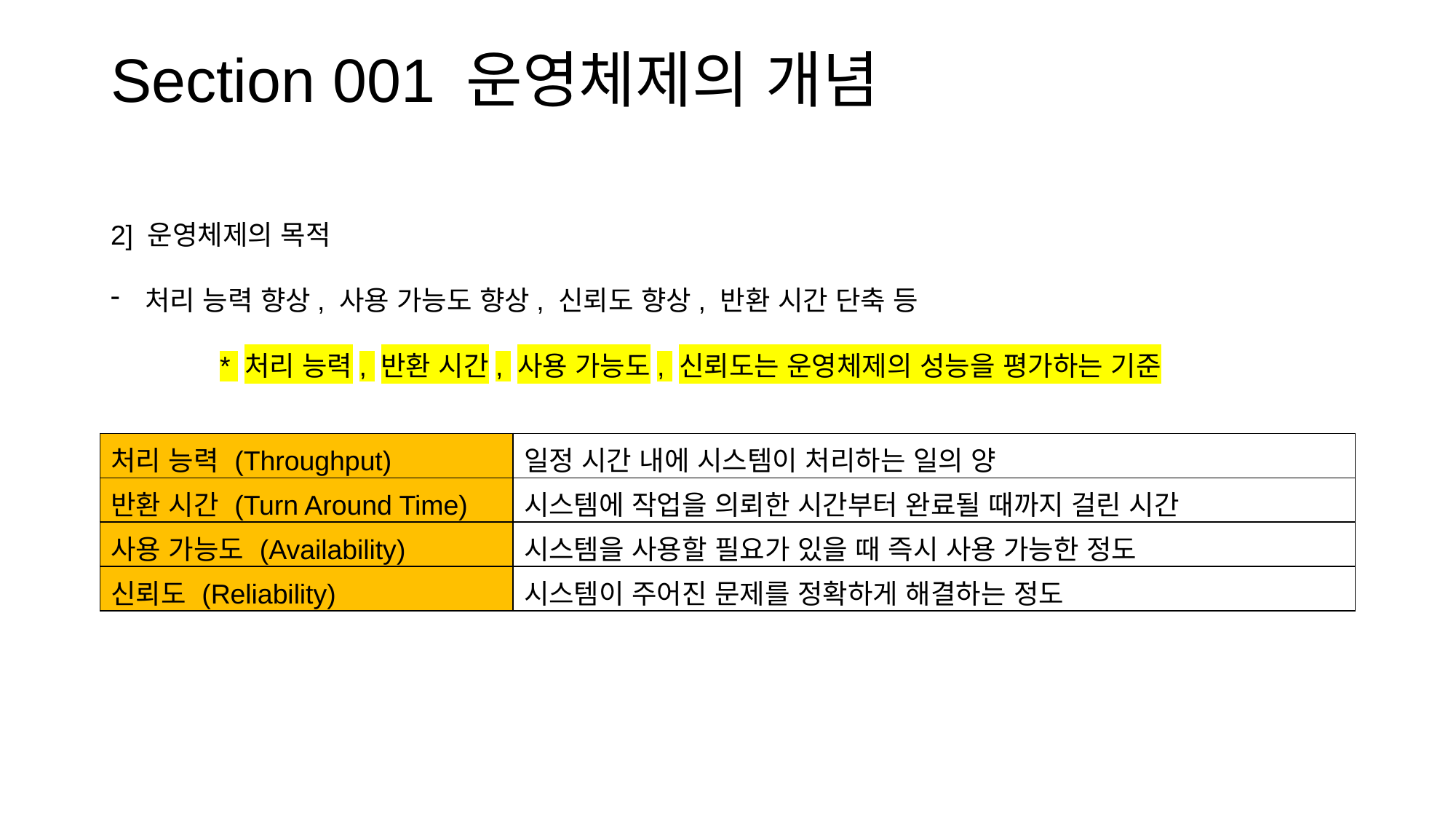

Section 001 운영체제의 개념
2] 운영체제의 목적

처리 능력 향상, 사용 가능도 향상, 신뢰도 향상, 반환 시간 단축 등

	* 처리 능력, 반환 시간, 사용 가능도, 신뢰도는 운영체제의 성능을 평가하는 기준
| 처리 능력 (Throughput) | 일정 시간 내에 시스템이 처리하는 일의 양 |
| --- | --- |
| 반환 시간 (Turn Around Time) | 시스템에 작업을 의뢰한 시간부터 완료될 때까지 걸린 시간 |
| 사용 가능도 (Availability) | 시스템을 사용할 필요가 있을 때 즉시 사용 가능한 정도 |
| 신뢰도 (Reliability) | 시스템이 주어진 문제를 정확하게 해결하는 정도 |